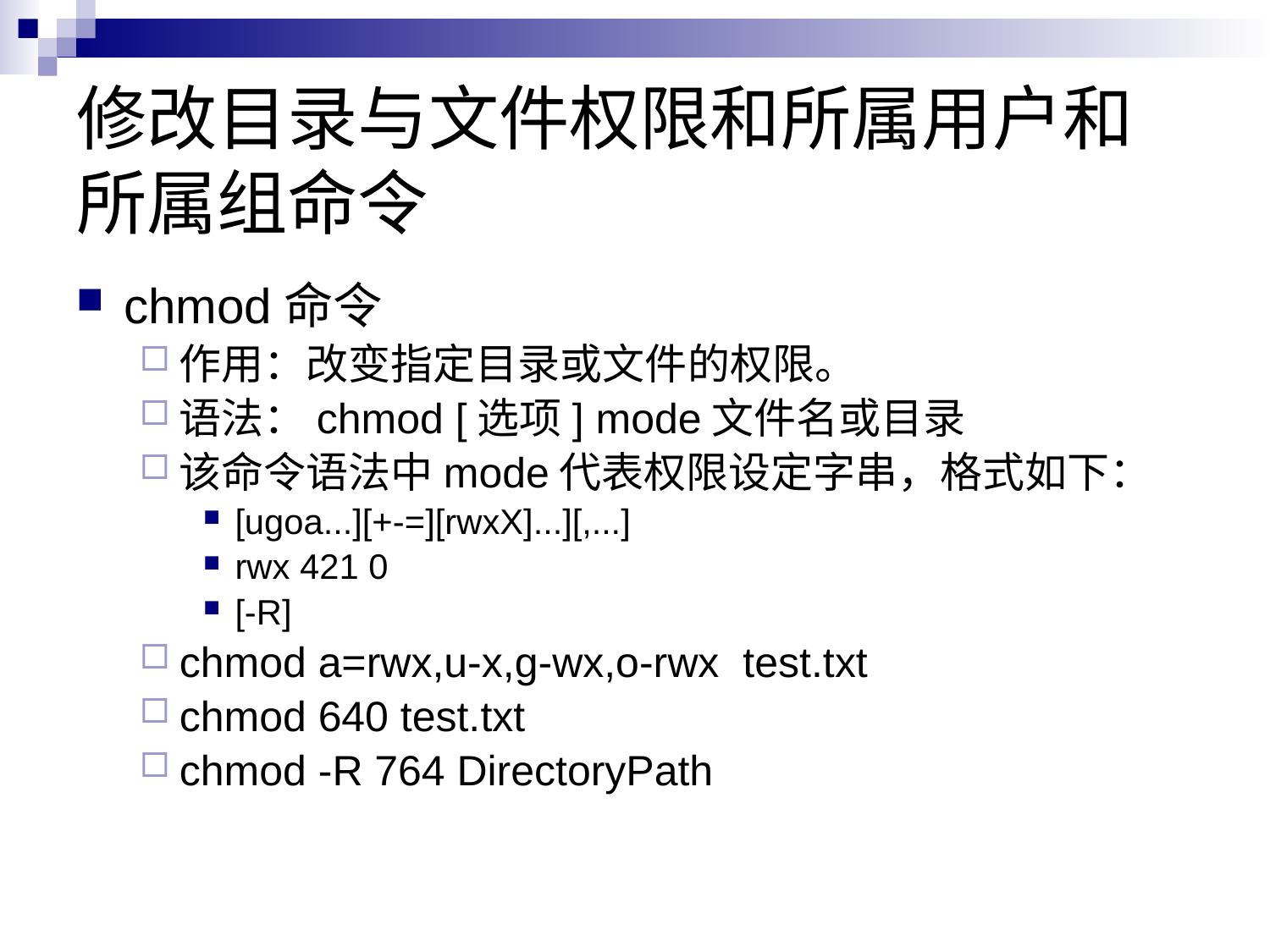

# 修改目录与文件权限和所属用户和所属组命令
chmod命令
作用：改变指定目录或文件的权限。
语法：chmod [选项] mode文件名或目录
该命令语法中mode代表权限设定字串，格式如下：
[ugoa...][+-=][rwxX]...][,...]
rwx 421 0
[-R]
chmod a=rwx,u-x,g-wx,o-rwx  test.txt
chmod 640 test.txt
chmod -R 764 DirectoryPath